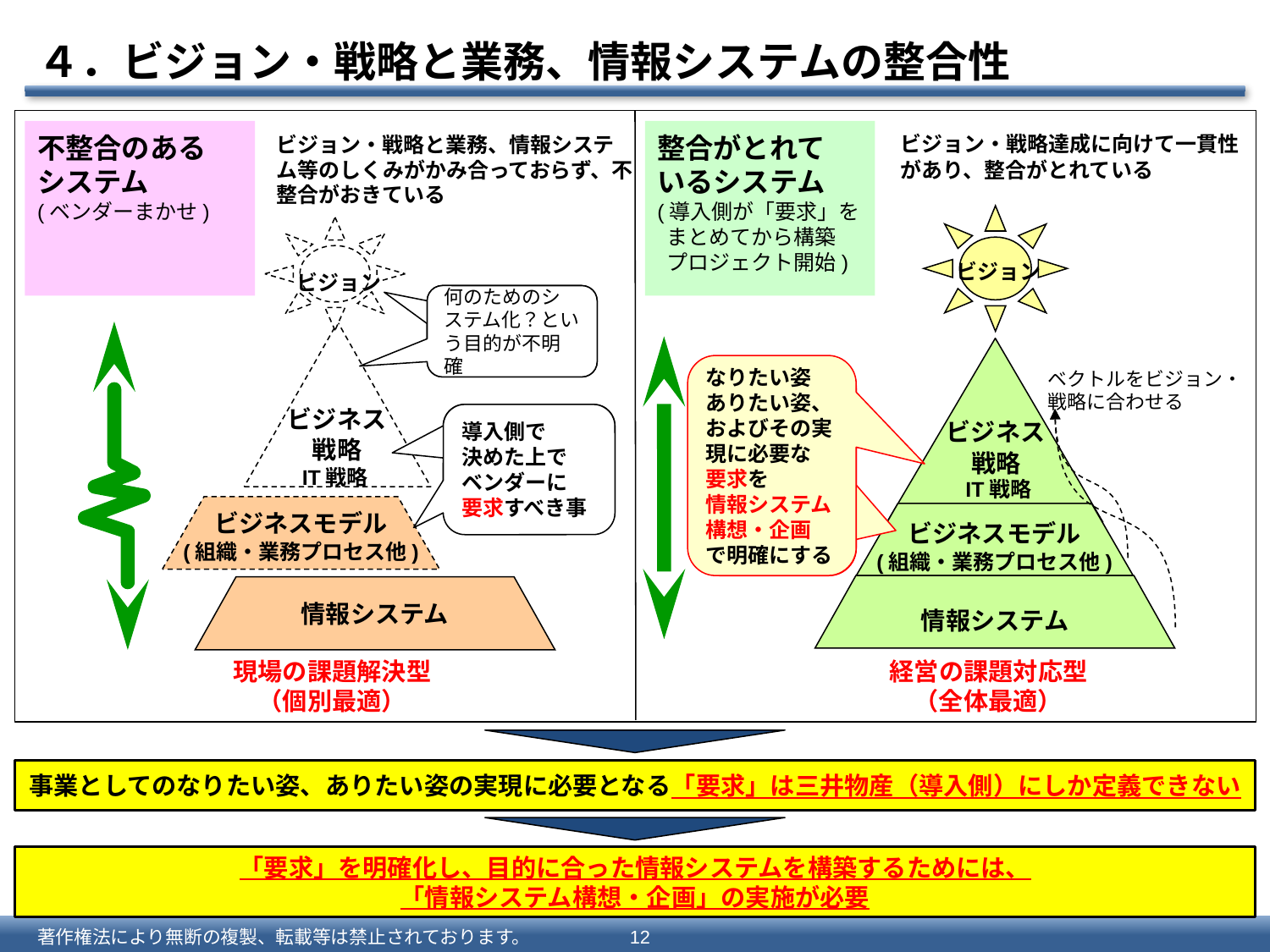

# ４．ビジョン・戦略と業務、情報システムの整合性

不整合のある
システム
(ベンダーまかせ)

整合がとれて
いるシステム
(導入側が「要求」を
 まとめてから構築
 プロジェクト開始)
ビジョン・戦略と業務、情報システム等のしくみがかみ合っておらず、不整合がおきている
ビジョン・戦略達成に向けて一貫性があり、整合がとれている

ビジョン
ビジョン

何のためのシステム化？という目的が不明確

なりたい姿
ありたい姿、およびその実現に必要な
要求を
情報システム構想・企画
で明確にする
ありたい姿
なりたい姿実現に必要な「要求」をまとめる事が成功のカギ
ベクトルをビジョン・
戦略に合わせる
IT支援組織・ベンダーは詳しく
知らない
部分
導入側で
決めた上で
ベンダーに
要求すべき事
ビジネス
戦略
ビジネス
戦略
IT戦略
IT戦略

ビジネスモデル
(組織・業務プロセス他)
ビジネスモデル
(組織・業務プロセス他)

情報システム
情報システム
現場の課題解決型
（個別最適）
経営の課題対応型
（全体最適）

事業としてのなりたい姿、ありたい姿の実現に必要となる「要求」は三井物産（導入側）にしか定義できない

「要求」を明確化し、目的に合った情報システムを構築するためには、
「情報システム構想・企画」の実施が必要